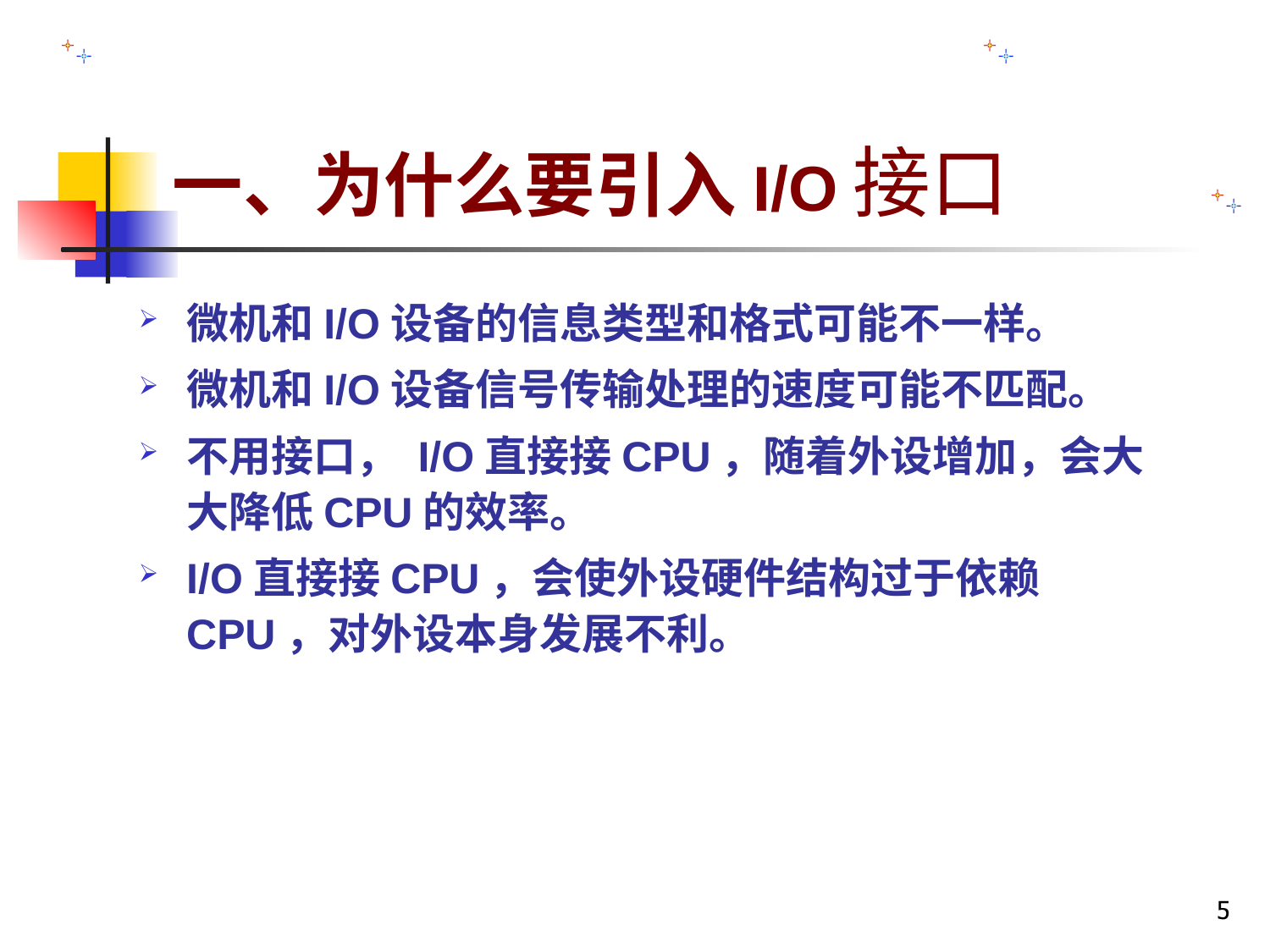

一、为什么要引入I/O接口
微机和I/O设备的信息类型和格式可能不一样。
微机和I/O设备信号传输处理的速度可能不匹配。
不用接口， I/O直接接CPU，随着外设增加，会大大降低CPU的效率。
I/O直接接CPU，会使外设硬件结构过于依赖CPU，对外设本身发展不利。
5